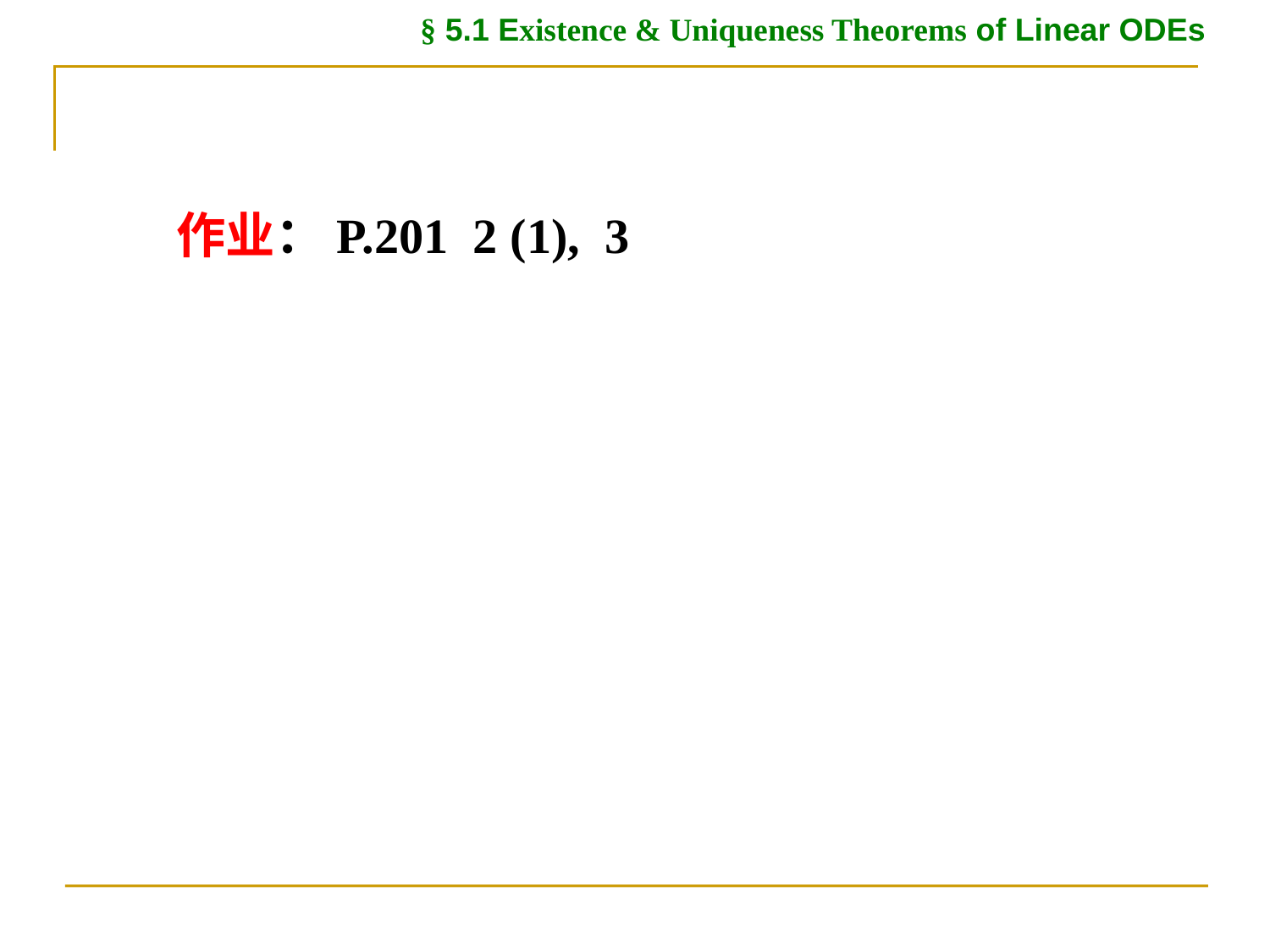

§ 5.1 Existence & Uniqueness Theorems of Linear ODEs
作业：P.201  2 (1),  3